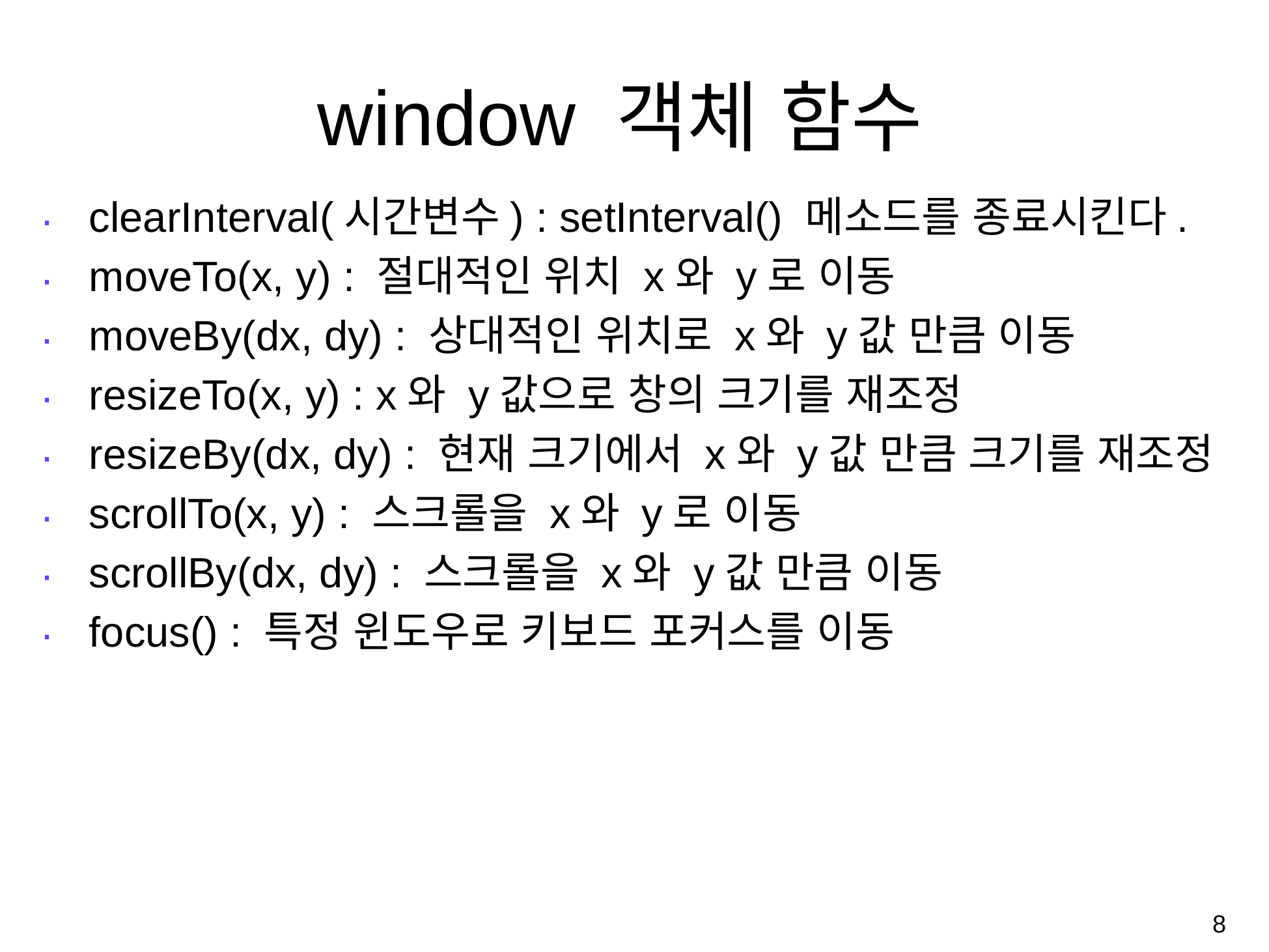

# window 객체 함수
clearInterval(시간변수) : setInterval() 메소드를 종료시킨다.
moveTo(x, y) : 절대적인 위치 x와 y로 이동
moveBy(dx, dy) : 상대적인 위치로 x와 y값 만큼 이동
resizeTo(x, y) : x와 y값으로 창의 크기를 재조정
resizeBy(dx, dy) : 현재 크기에서 x와 y값 만큼 크기를 재조정
scrollTo(x, y) : 스크롤을 x와 y로 이동
scrollBy(dx, dy) : 스크롤을 x와 y값 만큼 이동
focus() : 특정 윈도우로 키보드 포커스를 이동
8